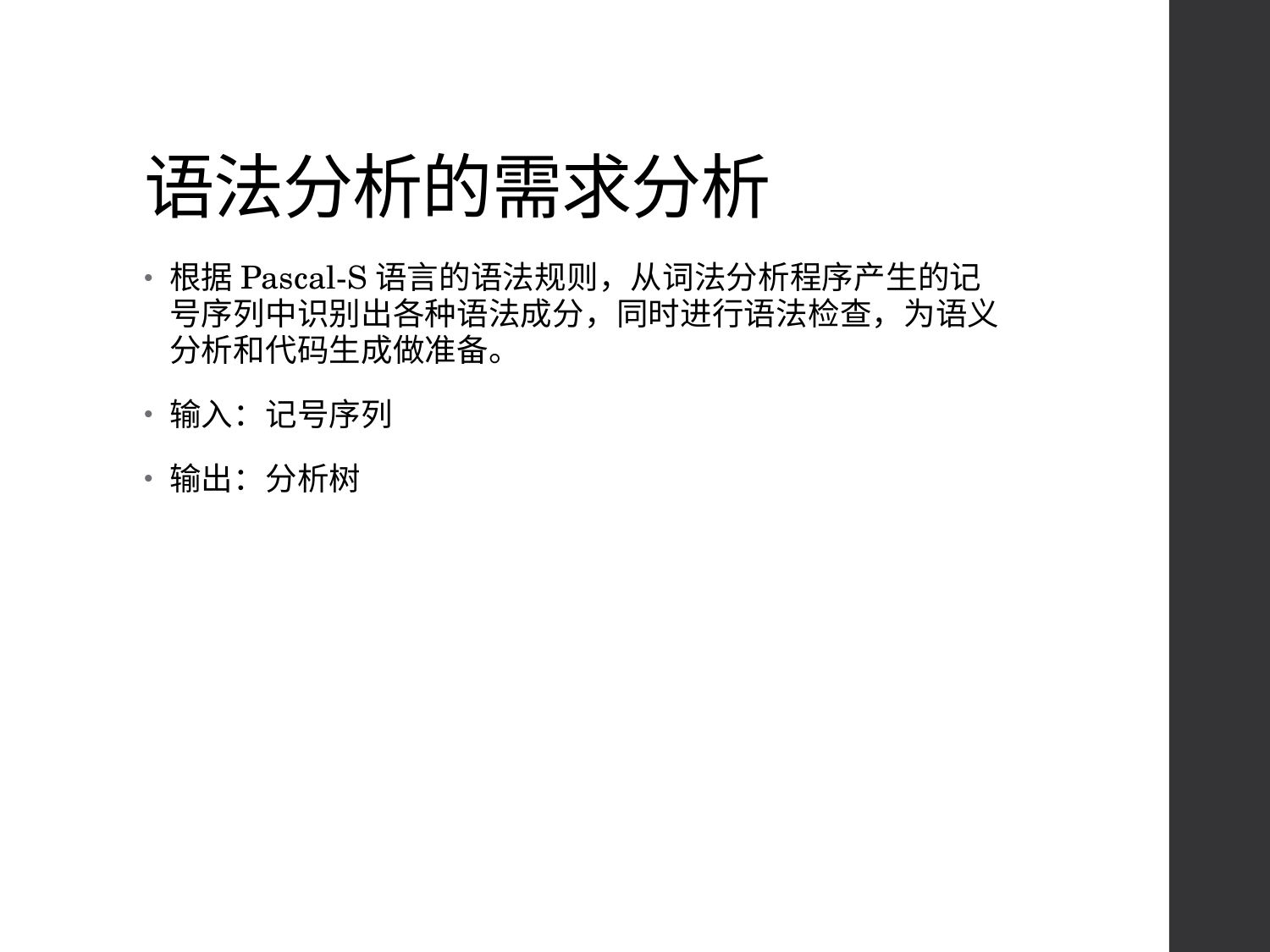

# 语法分析的需求分析
根据Pascal-S语言的语法规则，从词法分析程序产生的记号序列中识别出各种语法成分，同时进行语法检查，为语义分析和代码生成做准备。
输入：记号序列
输出：分析树